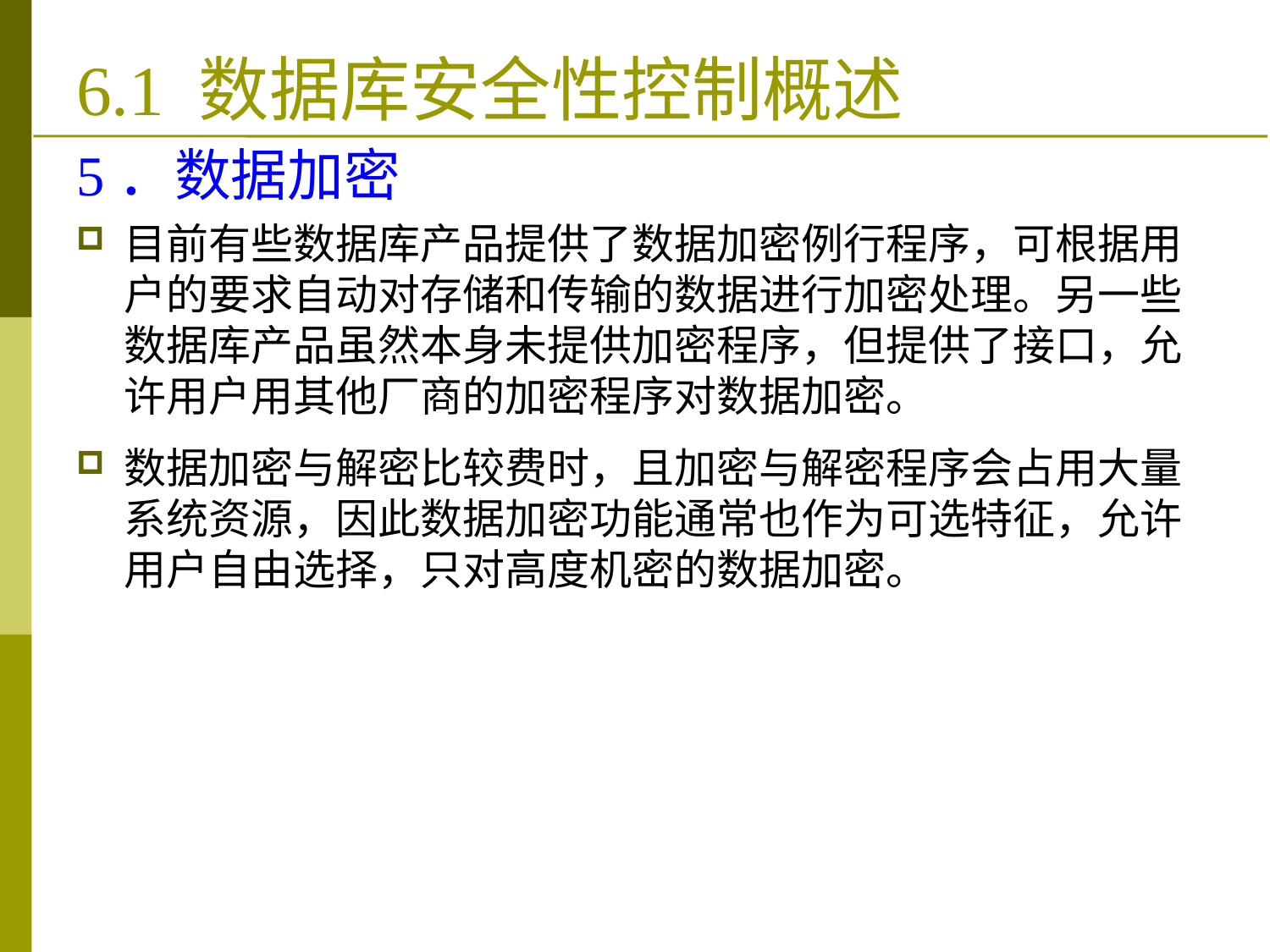

# 6.1 数据库安全性控制概述
5．数据加密
目前有些数据库产品提供了数据加密例行程序，可根据用户的要求自动对存储和传输的数据进行加密处理。另一些数据库产品虽然本身未提供加密程序，但提供了接口，允许用户用其他厂商的加密程序对数据加密。
数据加密与解密比较费时，且加密与解密程序会占用大量系统资源，因此数据加密功能通常也作为可选特征，允许用户自由选择，只对高度机密的数据加密。